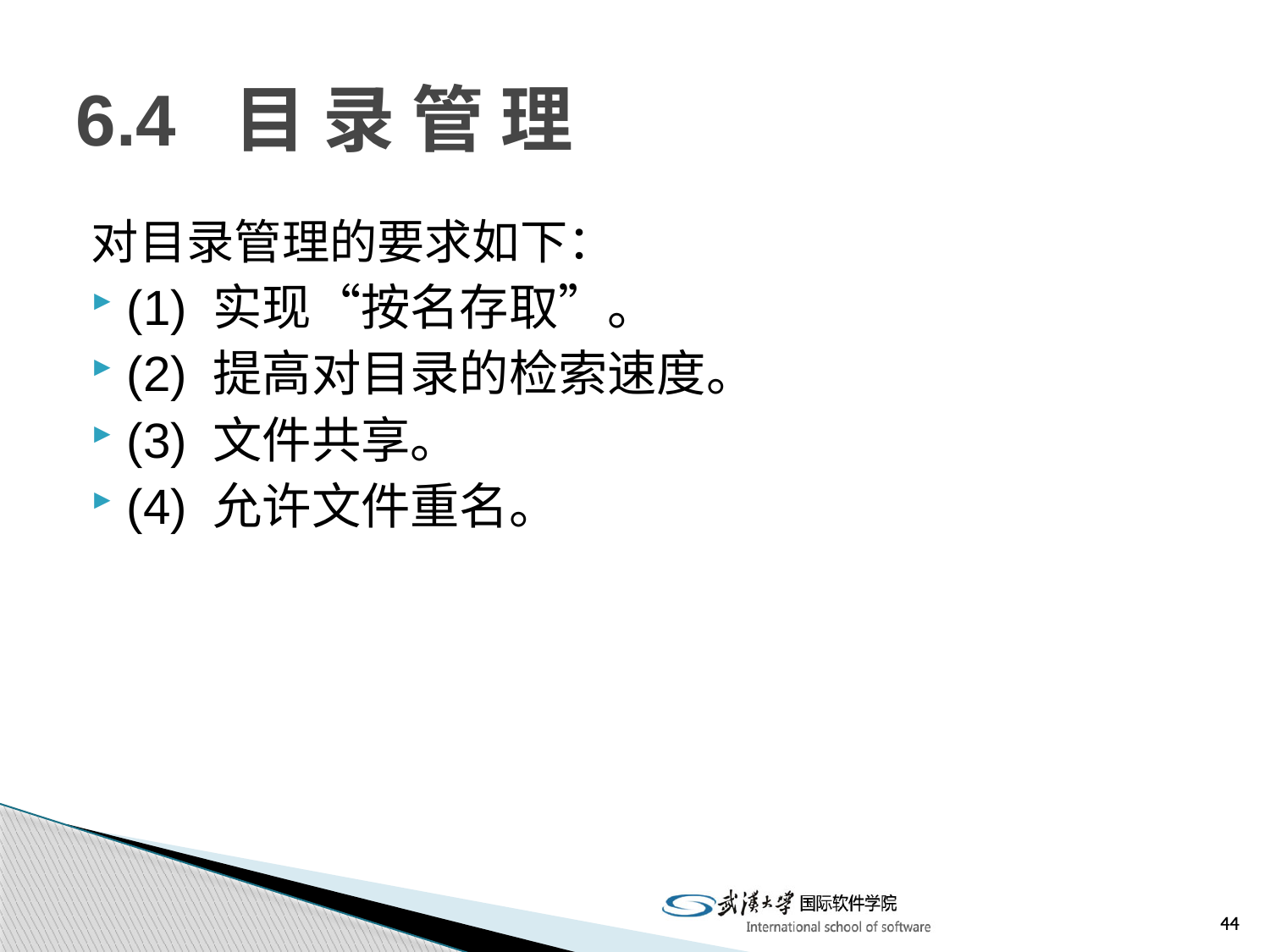

# 6.4  目 录 管 理
对目录管理的要求如下：
(1) 实现“按名存取”。
(2) 提高对目录的检索速度。
(3) 文件共享。
(4) 允许文件重名。

44